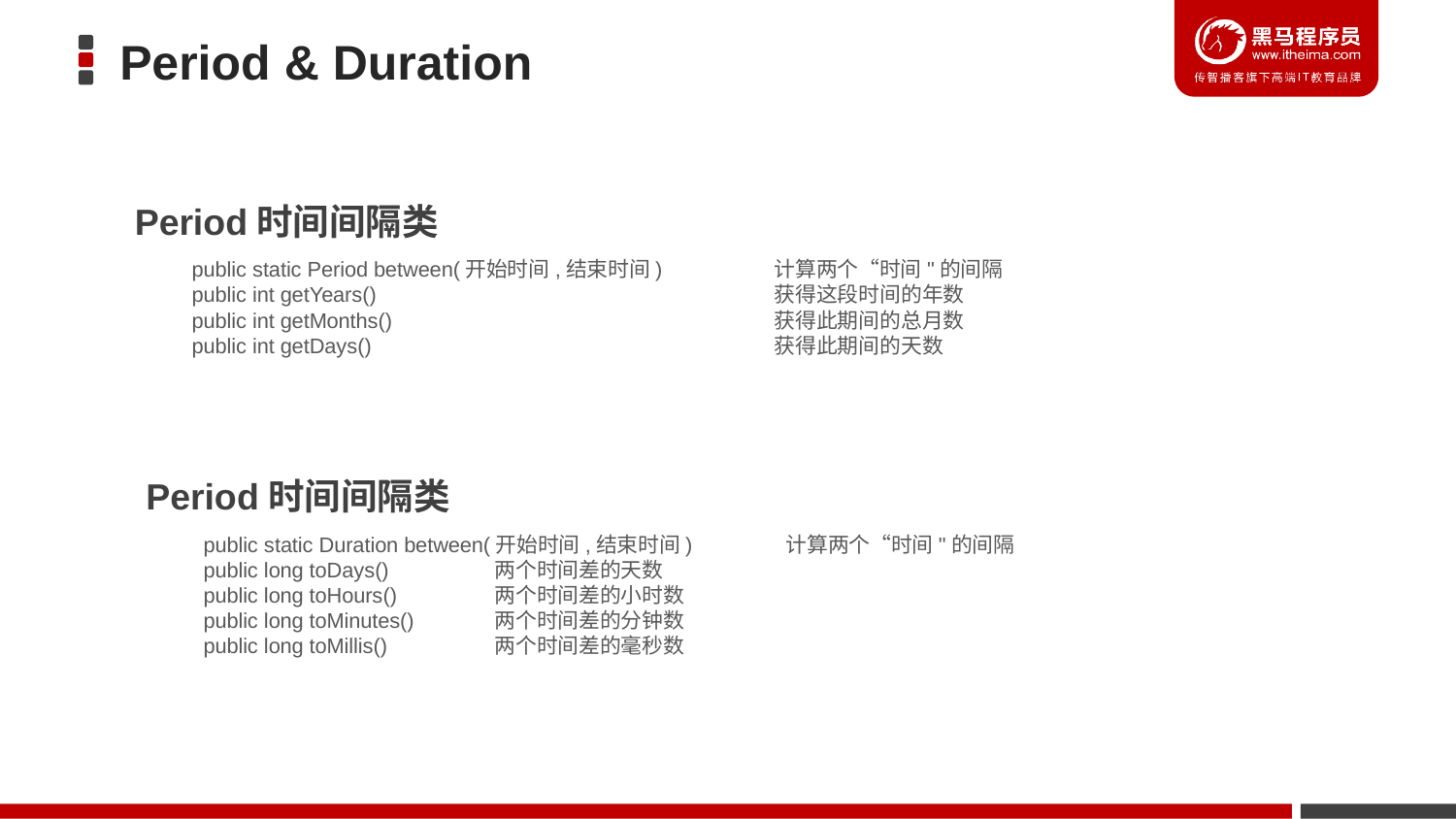

Period & Duration
Period时间间隔类
public static Period between(开始时间,结束时间)	计算两个“时间"的间隔
public int getYears()			获得这段时间的年数
public int getMonths()			获得此期间的总月数
public int getDays()			获得此期间的天数
Period时间间隔类
public static Duration between(开始时间,结束时间)	计算两个“时间"的间隔
public long toDays()	两个时间差的天数
public long toHours()	两个时间差的小时数
public long toMinutes()	两个时间差的分钟数
public long toMillis()	两个时间差的毫秒数